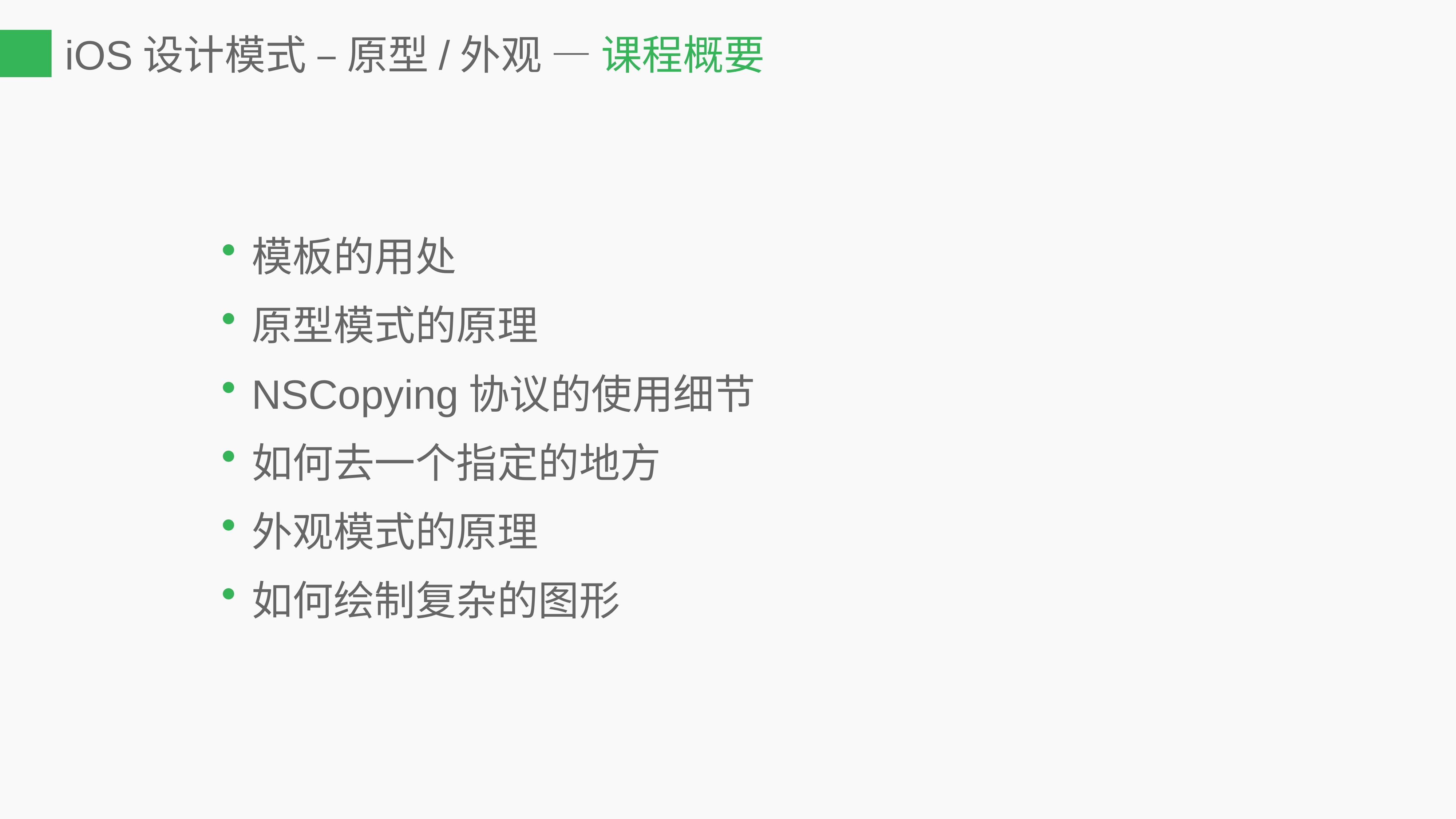

iOS设计模式 – 原型/外观 — 课程概要

模板的用处
原型模式的原理
NSCopying协议的使用细节
如何去一个指定的地方
外观模式的原理
如何绘制复杂的图形